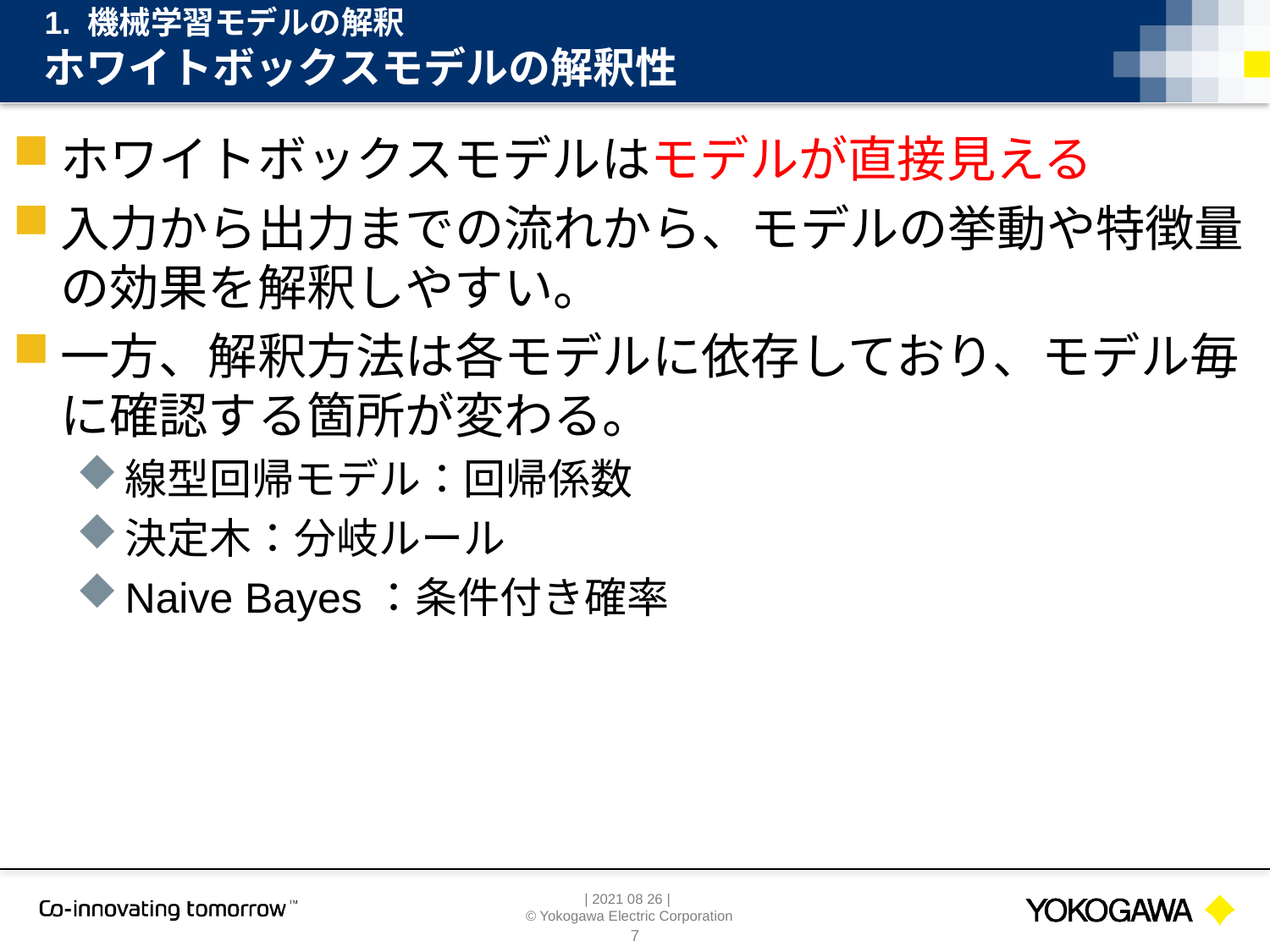

1. 機械学習モデルの解釈
# ホワイトボックスモデルの解釈性
ホワイトボックスモデルはモデルが直接見える
入力から出力までの流れから、モデルの挙動や特徴量の効果を解釈しやすい。
一方、解釈方法は各モデルに依存しており、モデル毎に確認する箇所が変わる。
線型回帰モデル：回帰係数
決定木：分岐ルール
Naive Bayes：条件付き確率
7